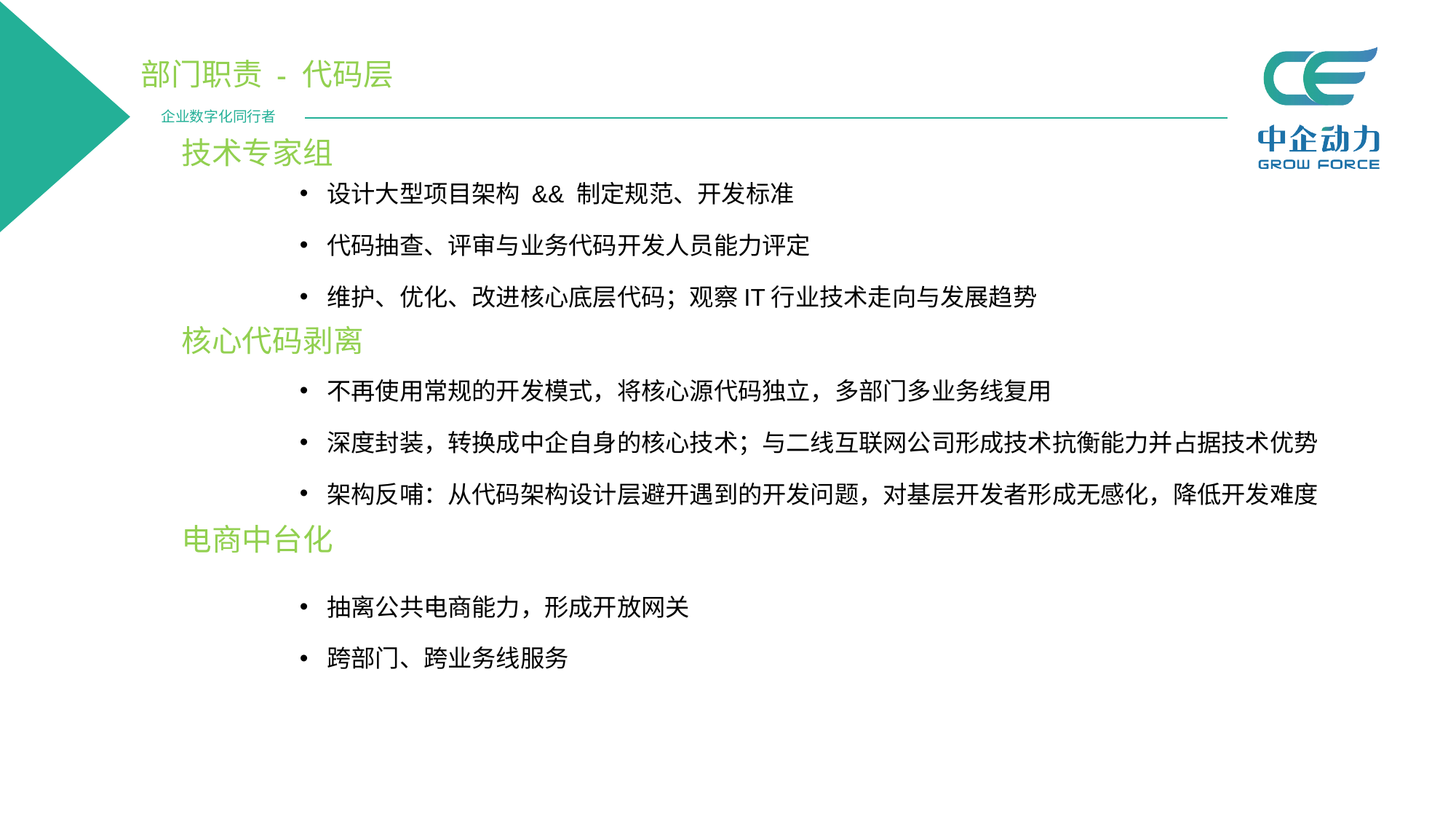

部门职责 - 代码层

技术专家组
设计大型项目架构 && 制定规范、开发标准
代码抽查、评审与业务代码开发人员能力评定
维护、优化、改进核心底层代码；观察IT行业技术走向与发展趋势

核心代码剥离
不再使用常规的开发模式，将核心源代码独立，多部门多业务线复用
深度封装，转换成中企自身的核心技术；与二线互联网公司形成技术抗衡能力并占据技术优势
架构反哺：从代码架构设计层避开遇到的开发问题，对基层开发者形成无感化，降低开发难度
电商中台化
抽离公共电商能力，形成开放网关
跨部门、跨业务线服务